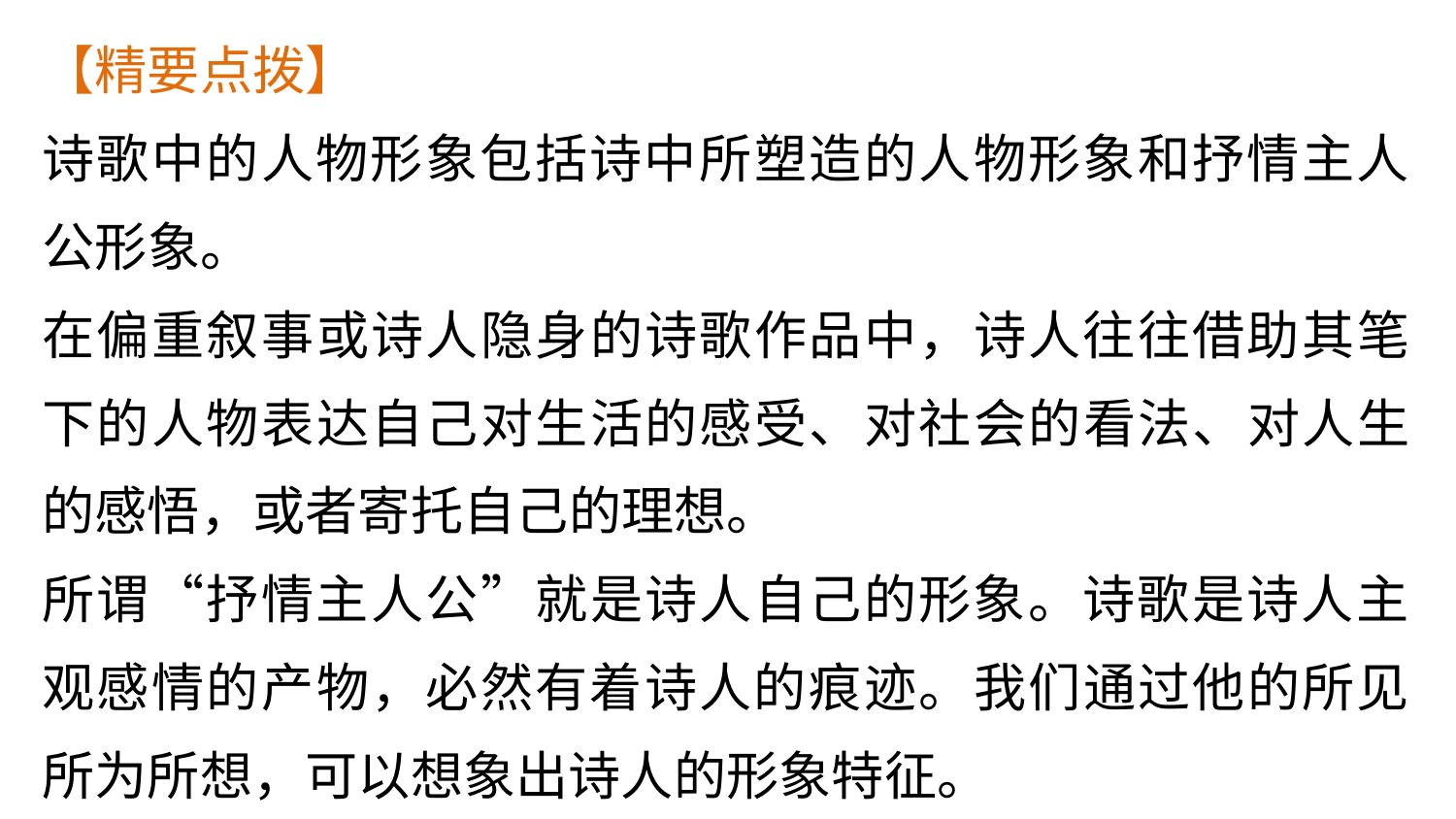

【精要点拨】
诗歌中的人物形象包括诗中所塑造的人物形象和抒情主人公形象。
在偏重叙事或诗人隐身的诗歌作品中，诗人往往借助其笔下的人物表达自己对生活的感受、对社会的看法、对人生的感悟，或者寄托自己的理想。
所谓“抒情主人公”就是诗人自己的形象。诗歌是诗人主观感情的产物，必然有着诗人的痕迹。我们通过他的所见所为所想，可以想象出诗人的形象特征。